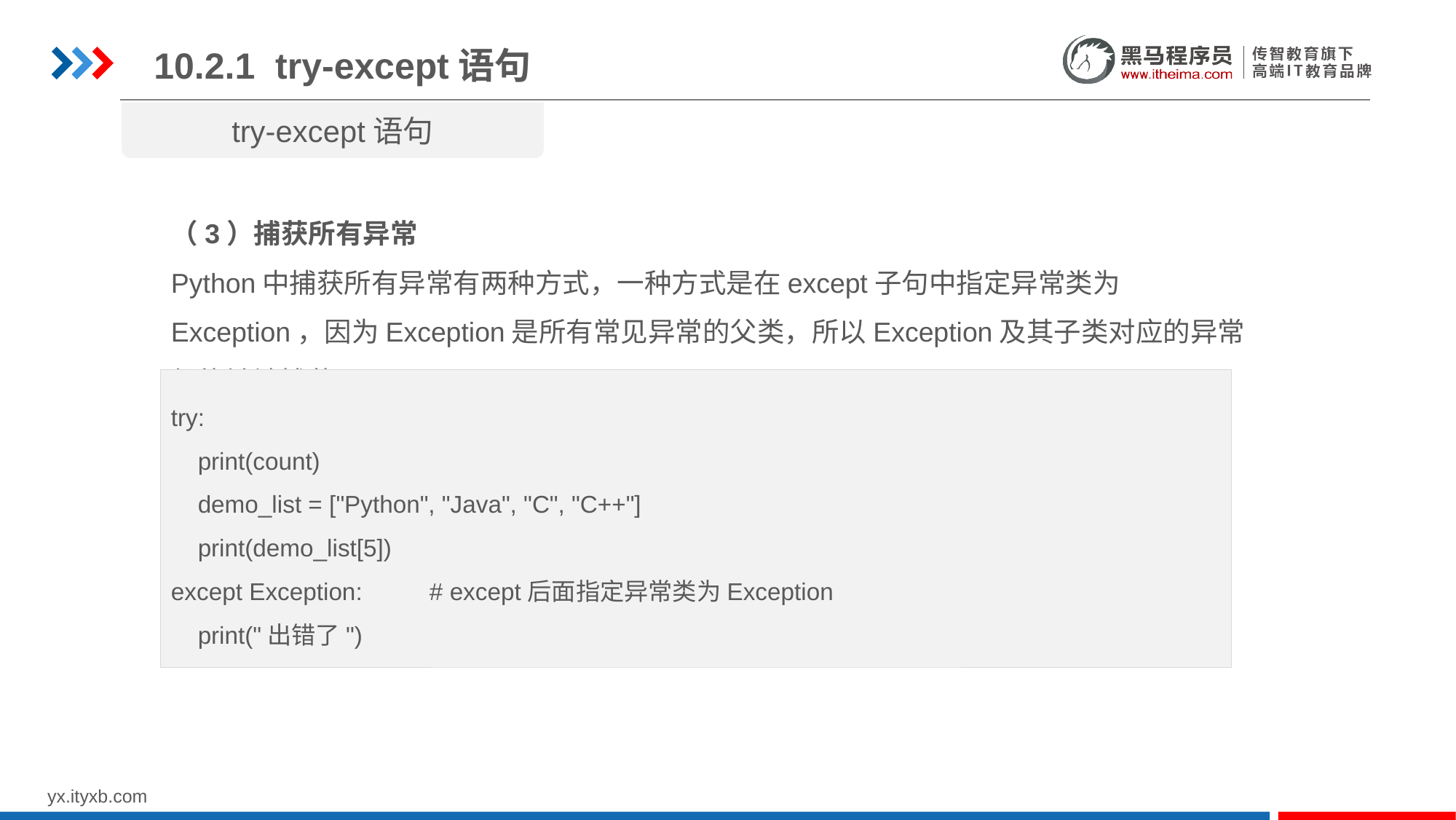

10.2.1  try-except语句

try-except语句
txt_file.txt文件的内容
（3）捕获所有异常
Python中捕获所有异常有两种方式，一种方式是在except子句中指定异常类为Exception，因为Exception是所有常见异常的父类，所以Exception及其子类对应的异常都能够被捕获。
try:
    print(count)
    demo_list = ["Python", "Java", "C", "C++"]
    print(demo_list[5])
except Exception:          # except后面指定异常类为Exception
    print("出错了")